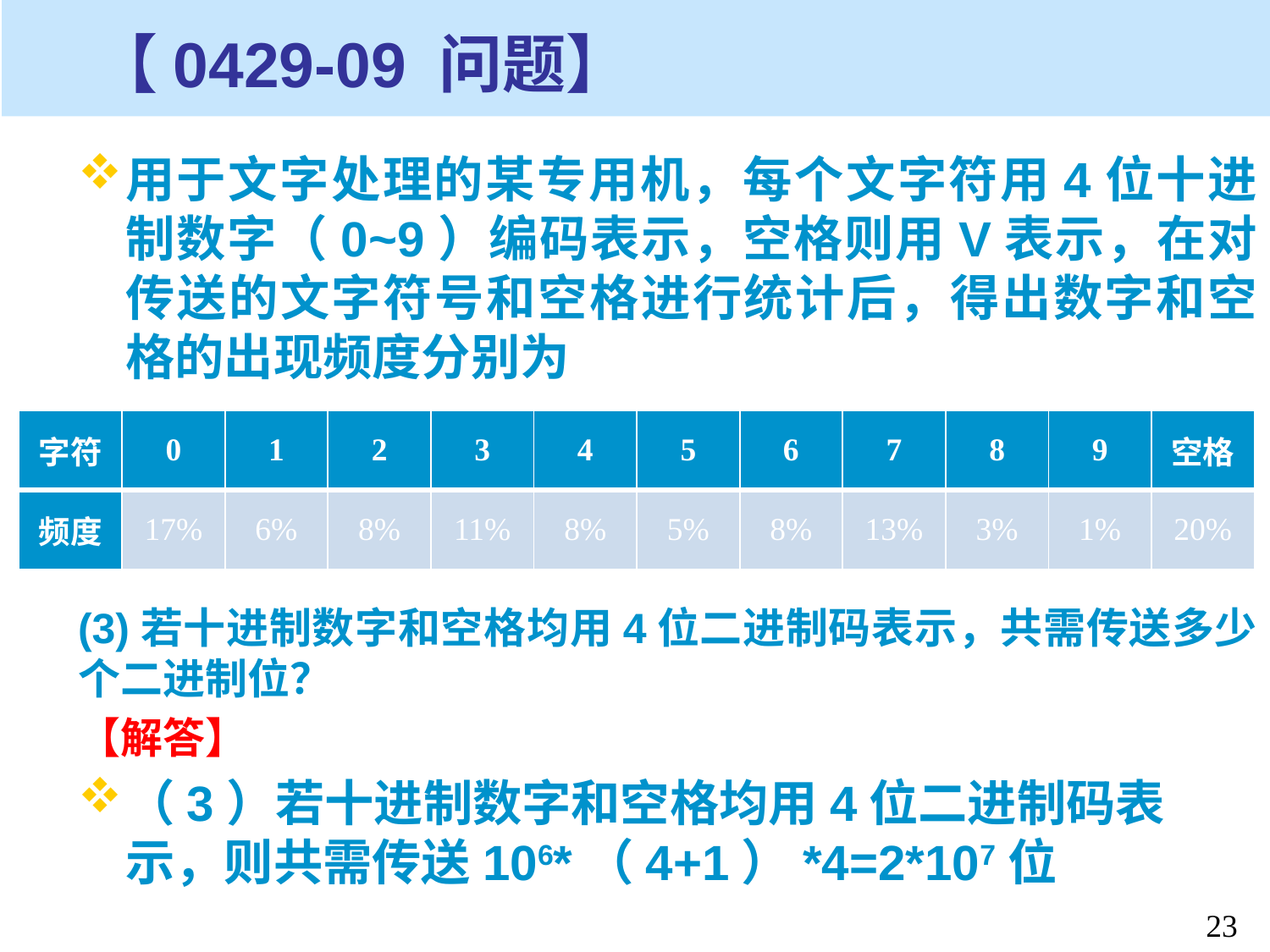

# 【0429-09 问题】
用于文字处理的某专用机，每个文字符用4位十进制数字（0~9）编码表示，空格则用V表示，在对传送的文字符号和空格进行统计后，得出数字和空格的出现频度分别为

(3)若十进制数字和空格均用4位二进制码表示，共需传送多少个二进制位？
【解答】
（3）若十进制数字和空格均用4位二进制码表示，则共需传送106*（4+1）*4=2*107位

| 字符 | 0 | 1 | 2 | 3 | 4 | 5 | 6 | 7 | 8 | 9 | 空格 |
| --- | --- | --- | --- | --- | --- | --- | --- | --- | --- | --- | --- |
| 频度 | 17% | 6% | 8% | 11% | 8% | 5% | 8% | 13% | 3% | 1% | 20% |